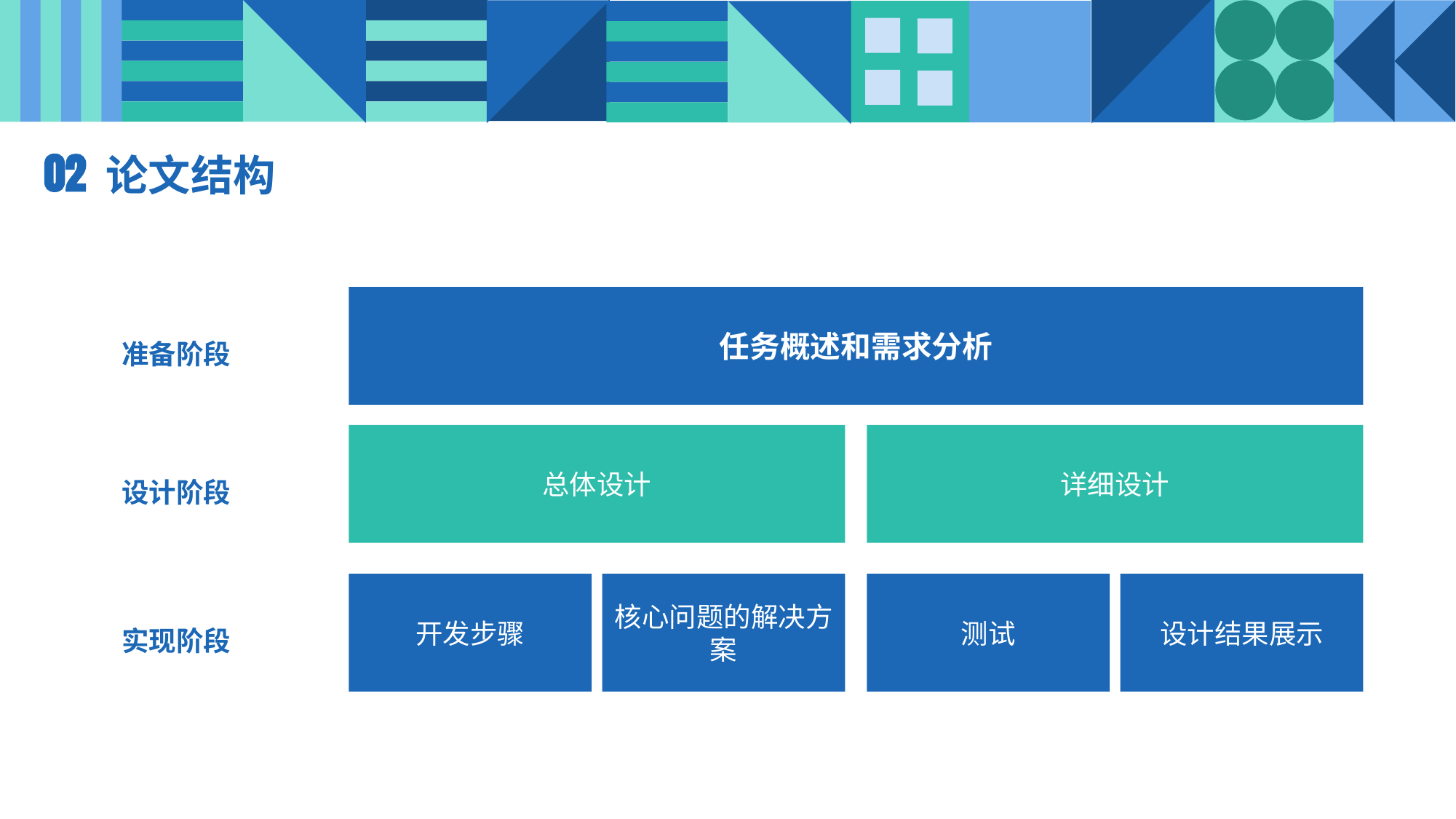

02 论文结构
任务概述和需求分析
准备阶段
总体设计
详细设计
设计阶段
开发步骤
核心问题的解决方案
测试
设计结果展示
实现阶段